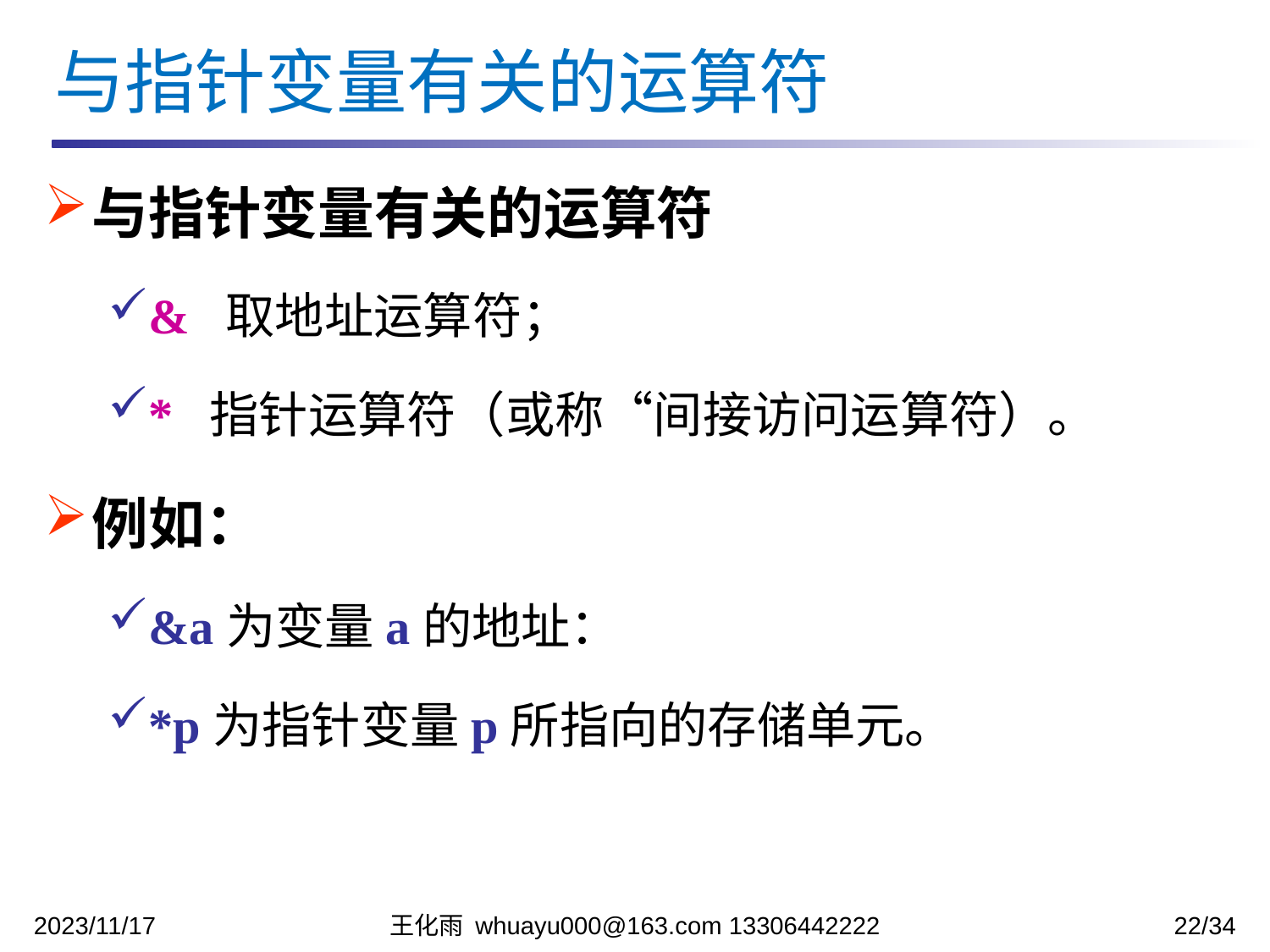

与指针变量有关的运算符
与指针变量有关的运算符
&  取地址运算符；
*  指针运算符（或称“间接访问运算符）。
例如：
&a为变量a的地址：
*p为指针变量p所指向的存储单元。
2023/11/17
王化雨 whuayu000@163.com 13306442222
22/34